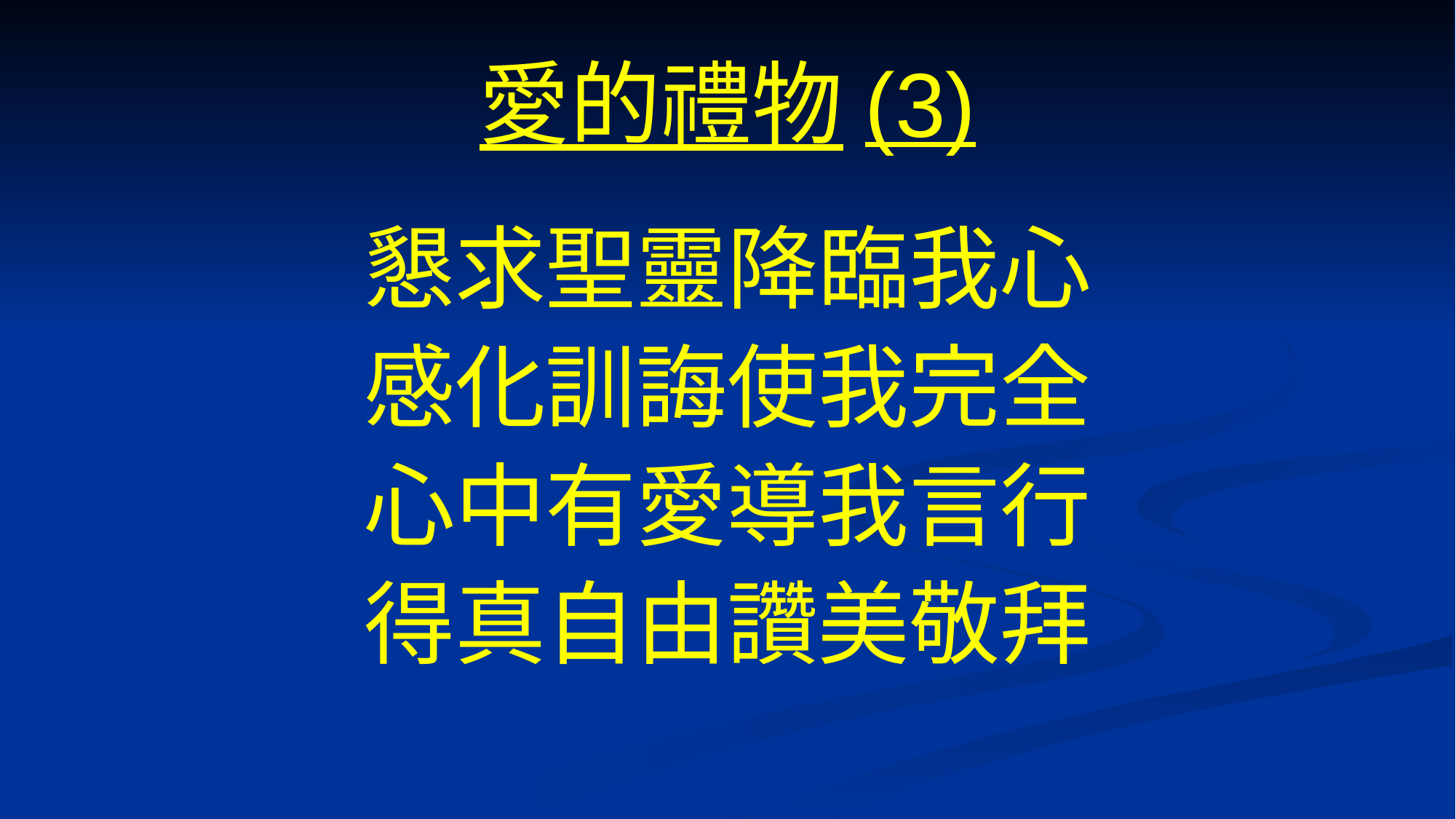

# 愛的禮物(3)
懇求聖靈降臨我心
感化訓誨使我完全
心中有愛導我言行
得真自由讚美敬拜